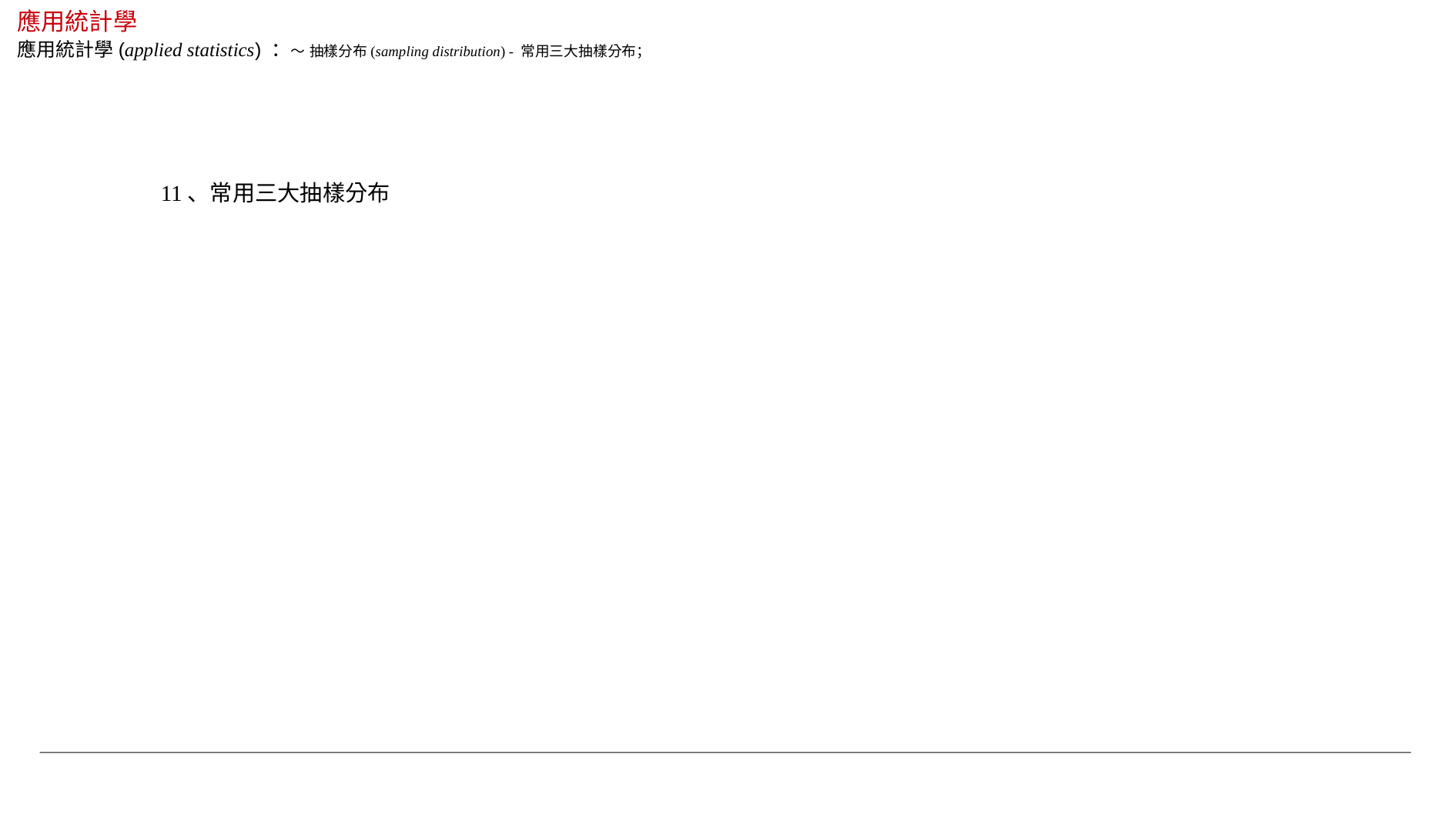

應用統計學
應用統計學(applied statistics) ：～ 抽樣分布(sampling distribution) - 常用三大抽樣分布；
11、常用三大抽樣分布